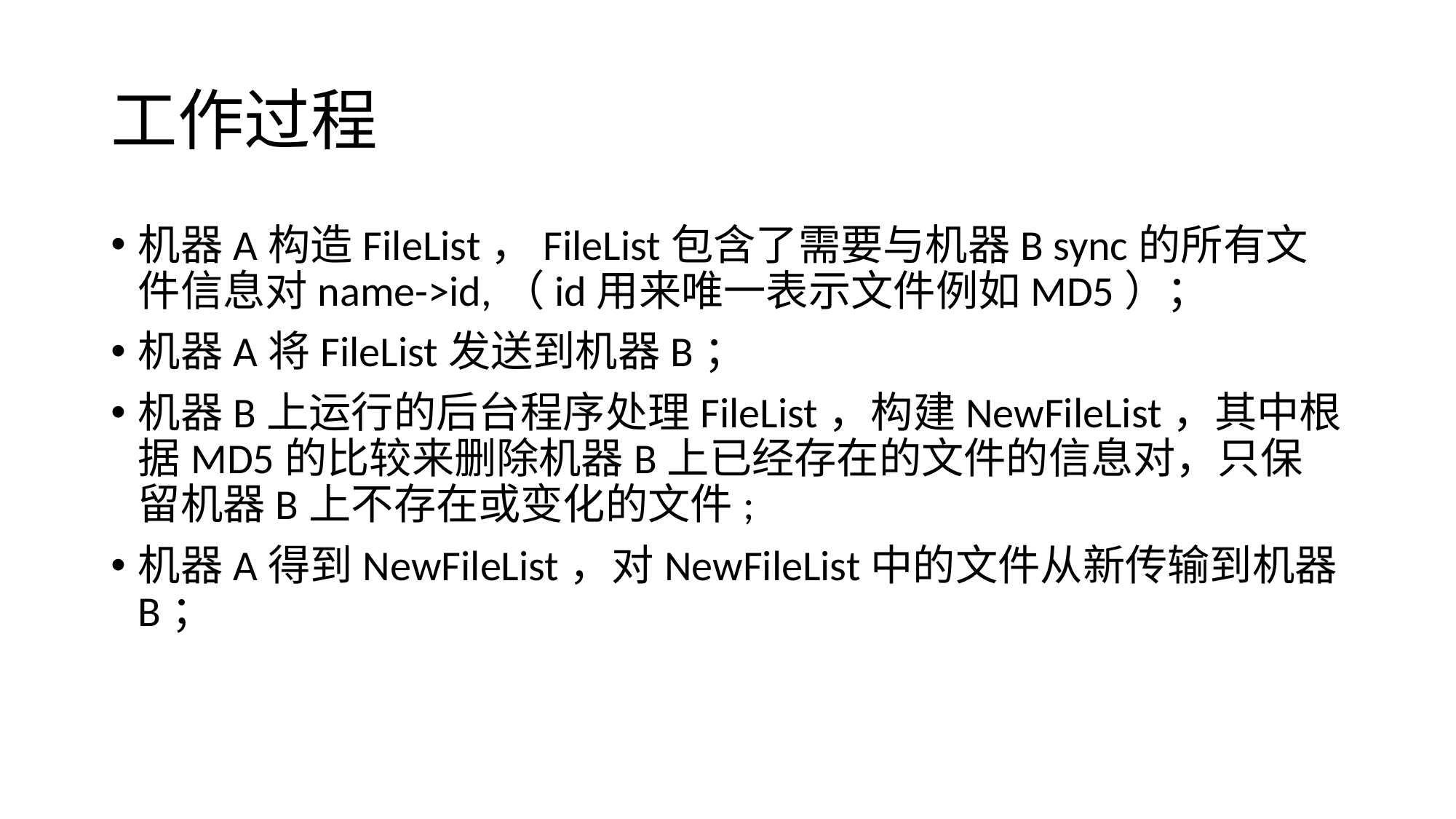

# 工作过程
机器A构造FileList，FileList包含了需要与机器B sync的所有文件信息对name->id,（id用来唯一表示文件例如MD5）；
机器A将FileList发送到机器B；
机器B上运行的后台程序处理FileList，构建NewFileList，其中根据MD5的比较来删除机器B上已经存在的文件的信息对，只保留机器B上不存在或变化的文件;
机器A得到NewFileList，对NewFileList中的文件从新传输到机器B；